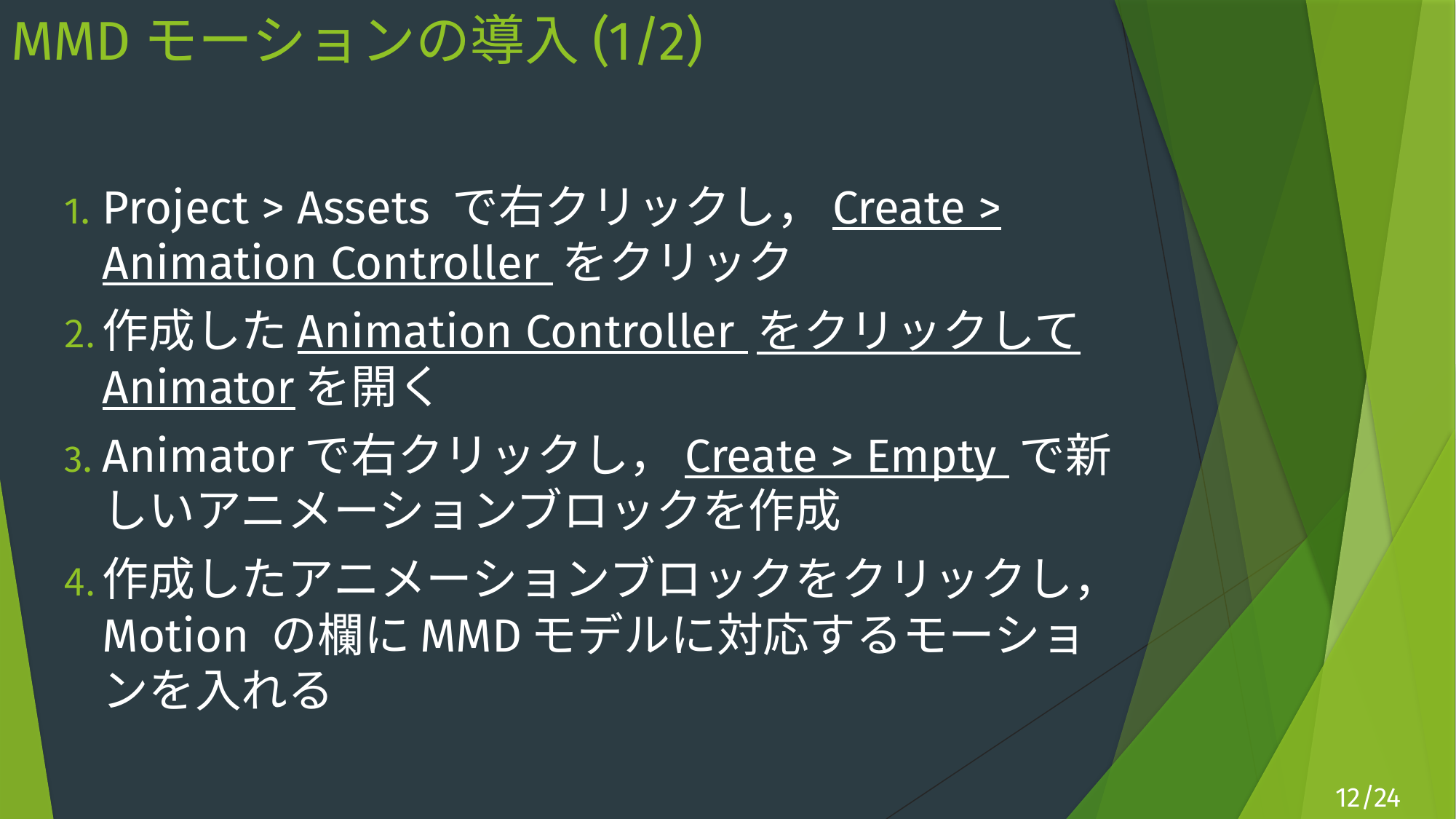

# MMDモーションの導入(1/2)
Project > Assets で右クリックし，Create > Animation Controller をクリック
作成したAnimation Controller をクリックしてAnimatorを開く
Animatorで右クリックし，Create > Empty で新しいアニメーションブロックを作成
作成したアニメーションブロックをクリックし，Motion の欄にMMDモデルに対応するモーションを入れる
12/24